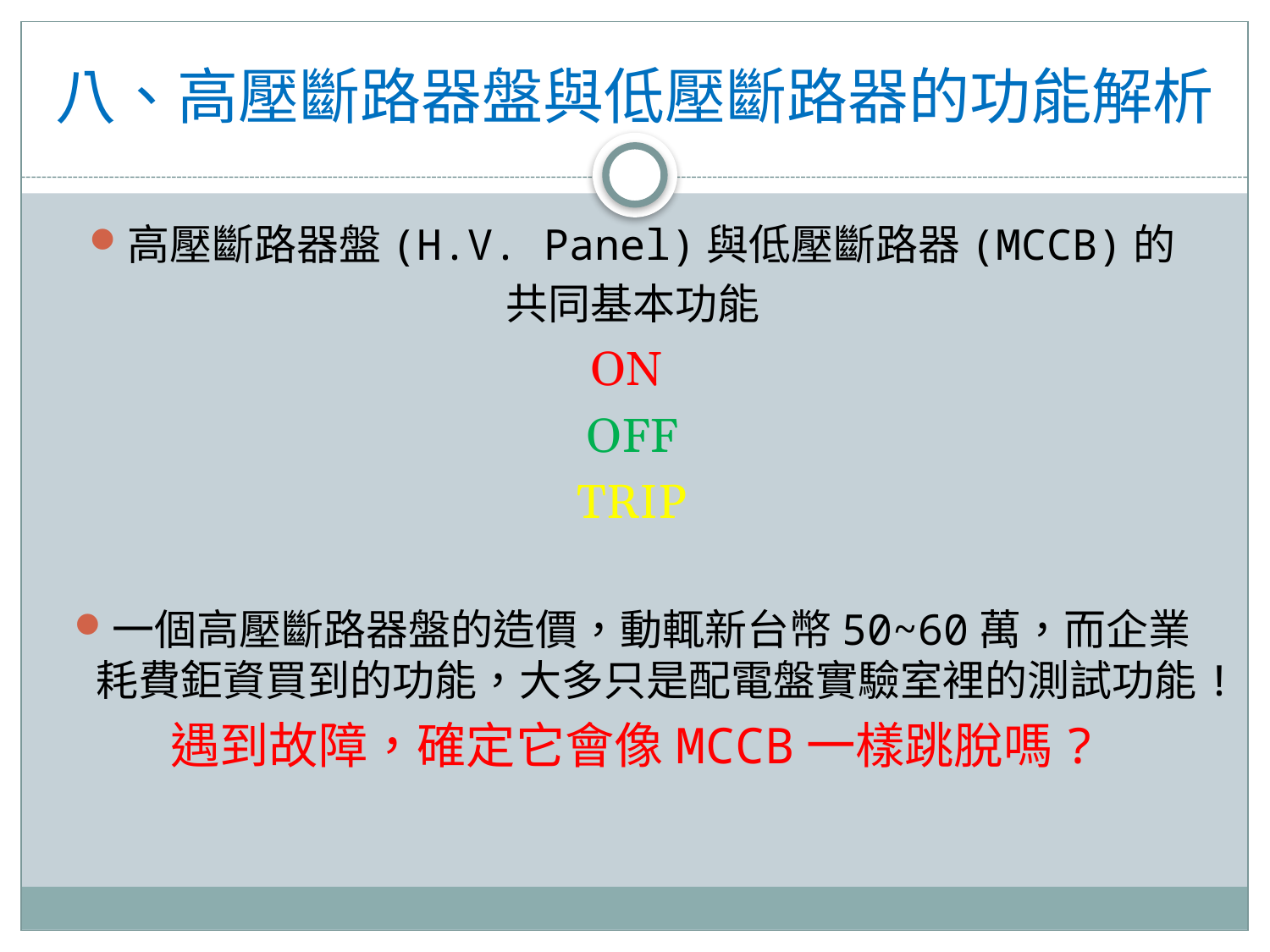

# 八、高壓斷路器盤與低壓斷路器的功能解析
高壓斷路器盤(H.V. Panel)與低壓斷路器(MCCB)的
共同基本功能
ON
OFF
TRIP

一個高壓斷路器盤的造價，動輒新台幣50~60萬，而企業耗費鉅資買到的功能，大多只是配電盤實驗室裡的測試功能!
遇到故障，確定它會像MCCB一樣跳脫嗎?